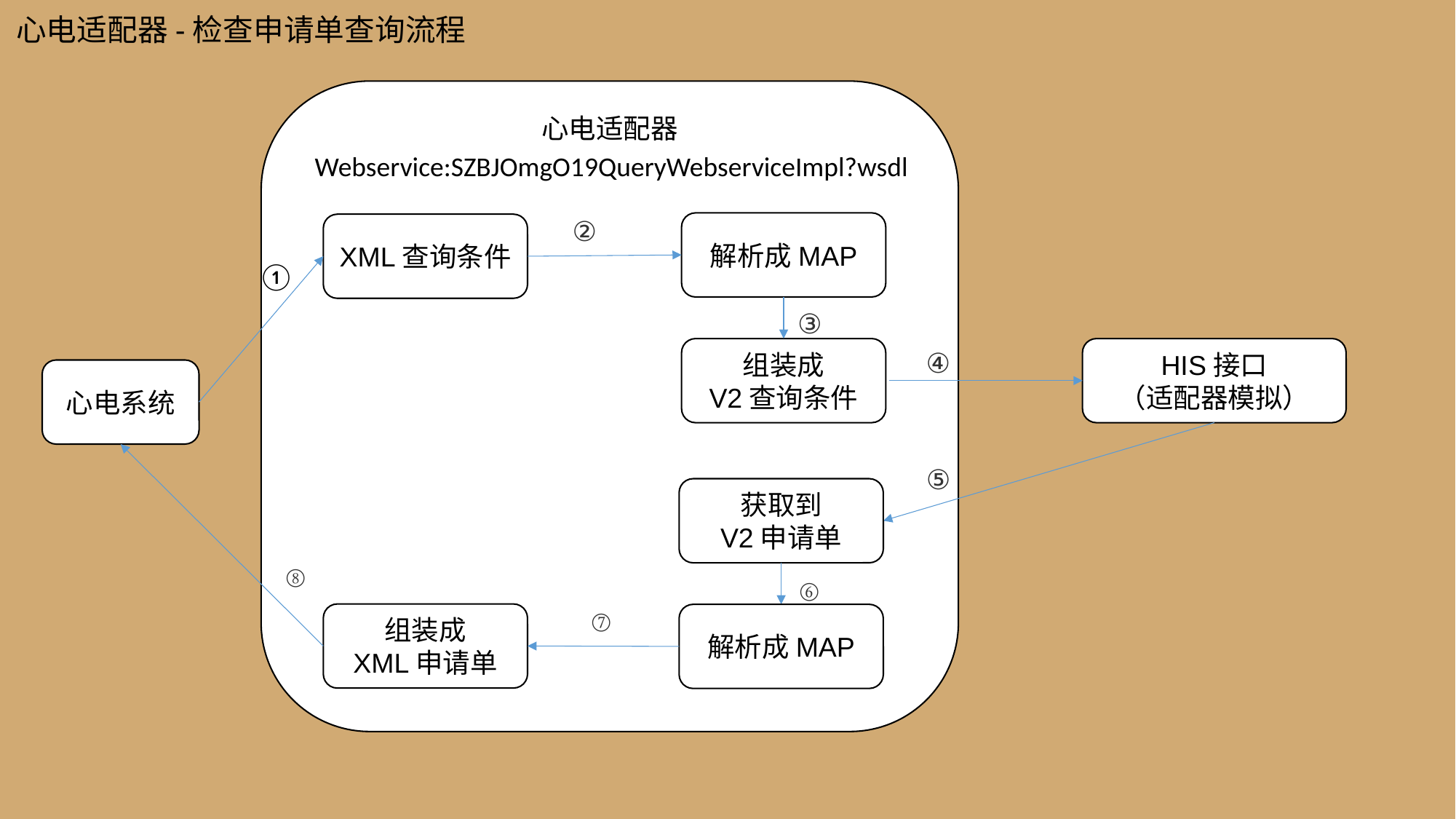

心电适配器-检查申请单查询流程
心电适配器

Webservice:SZBJOmgO19QueryWebserviceImpl?wsdl
②
解析成MAP
XML查询条件
①
③
组装成
V2查询条件
HIS接口
（适配器模拟）
④
心电系统
⑤
获取到
V2申请单
⑧
⑥
⑦
组装成
XML申请单
解析成MAP